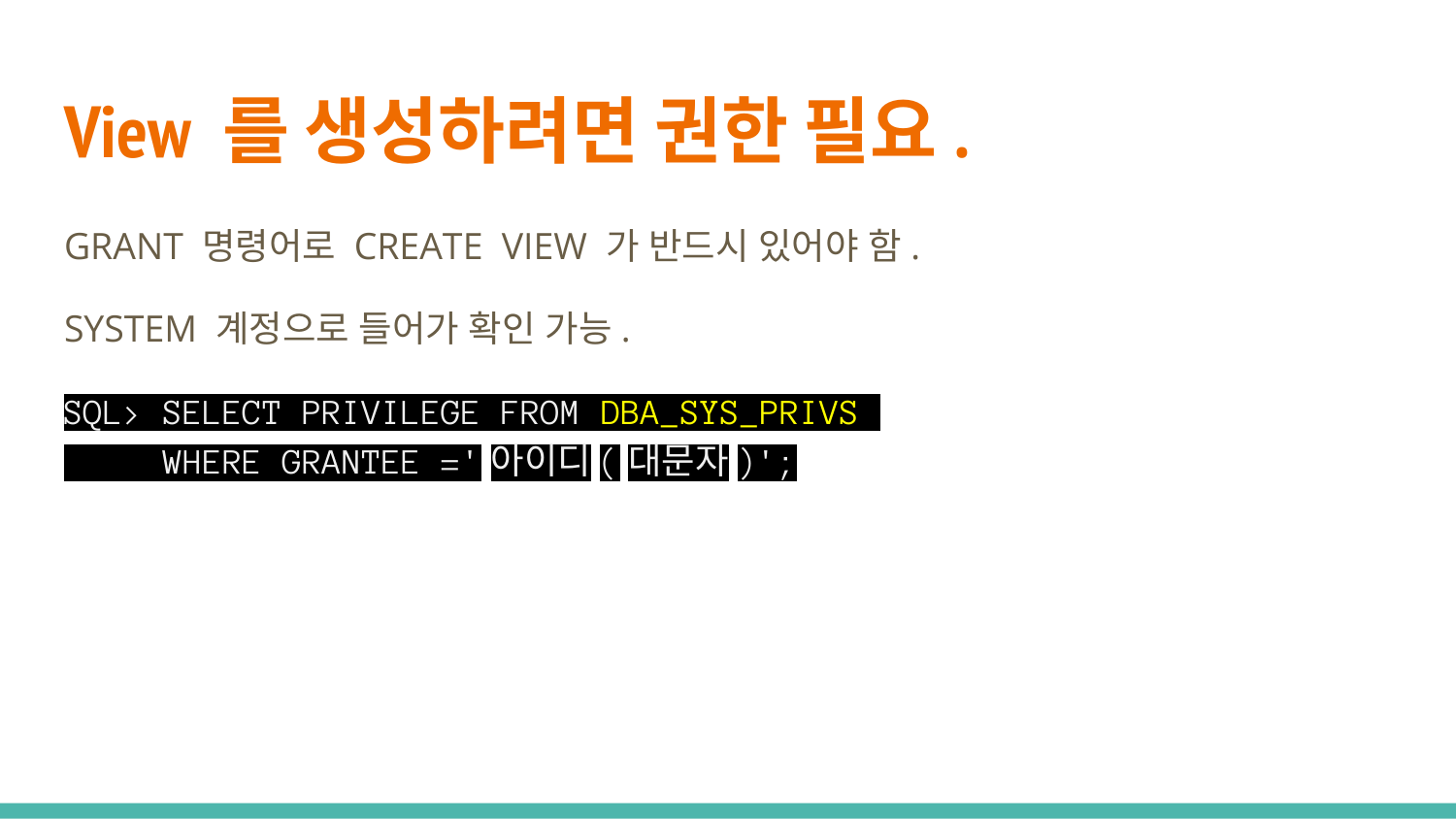

# View 를 생성하려면 권한 필요.
GRANT 명령어로 CREATE  VIEW 가 반드시 있어야 함.
SYSTEM 계정으로 들어가 확인 가능.
SQL> SELECT PRIVILEGE FROM DBA_SYS_PRIVS
     WHERE GRANTEE ='아이디(대문자)';